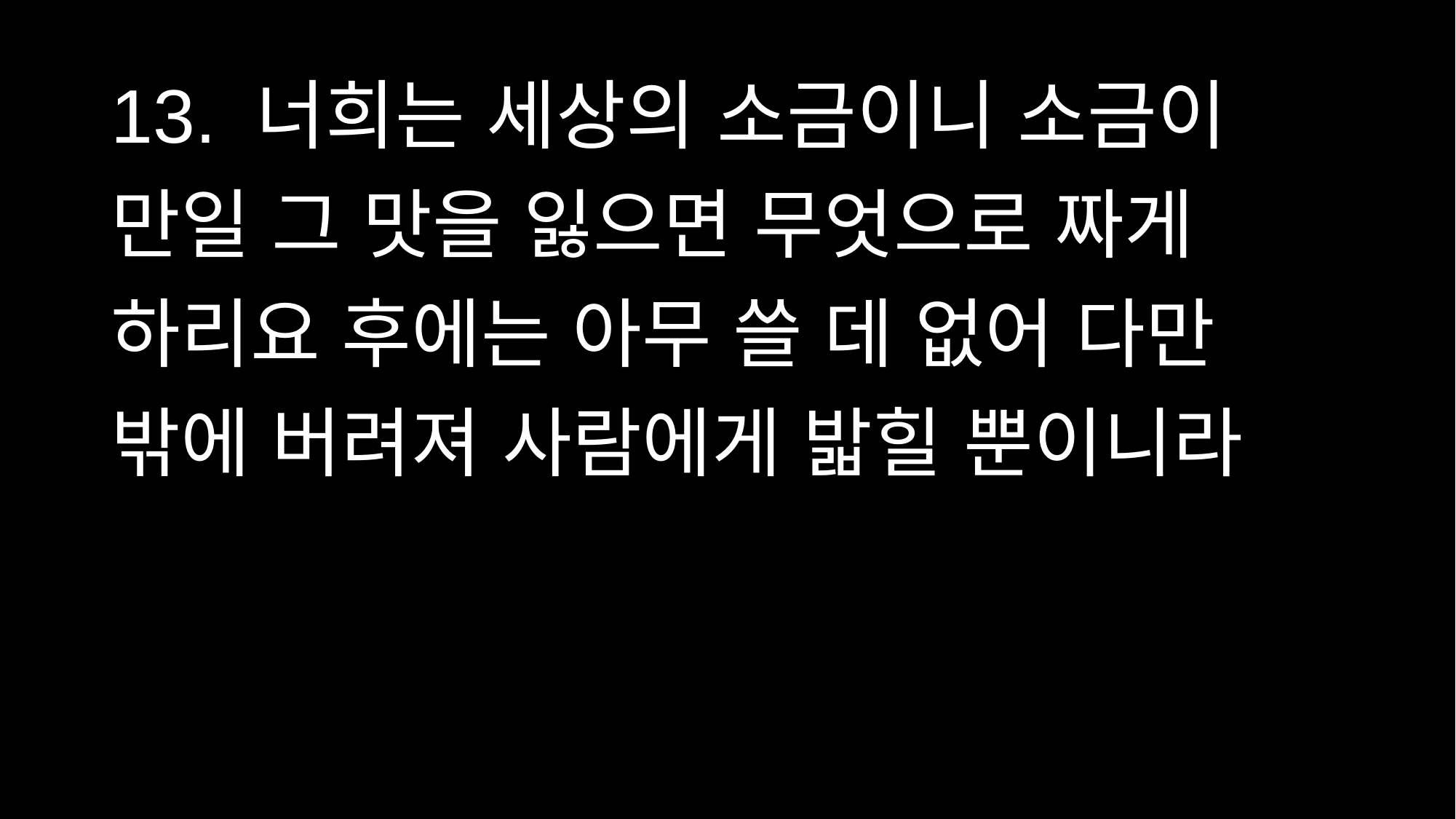

# 13. 너희는 세상의 소금이니 소금이 만일 그 맛을 잃으면 무엇으로 짜게 하리요 후에는 아무 쓸 데 없어 다만 밖에 버려져 사람에게 밟힐 뿐이니라